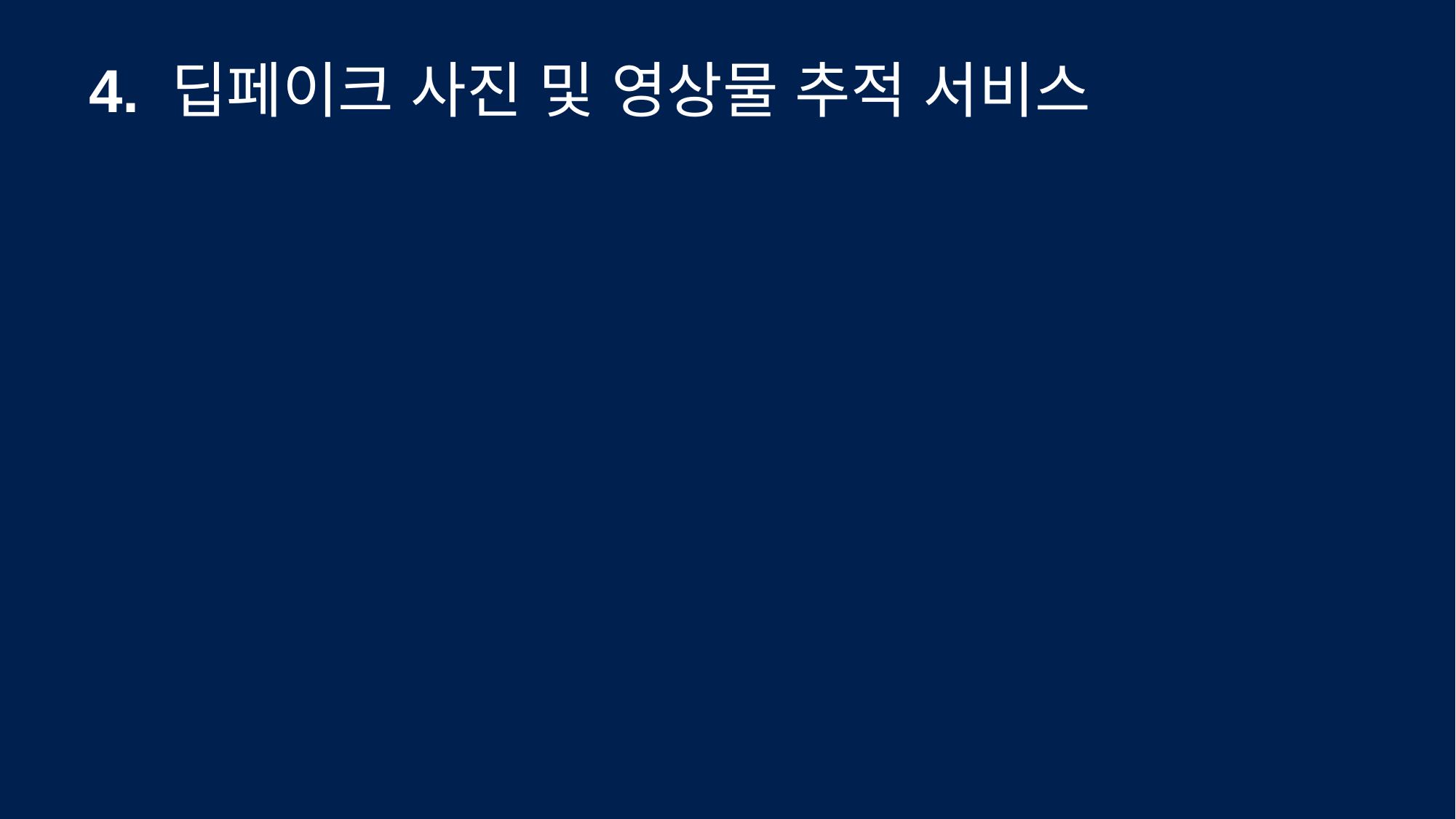

4. 딥페이크 사진 및 영상물 추적 서비스